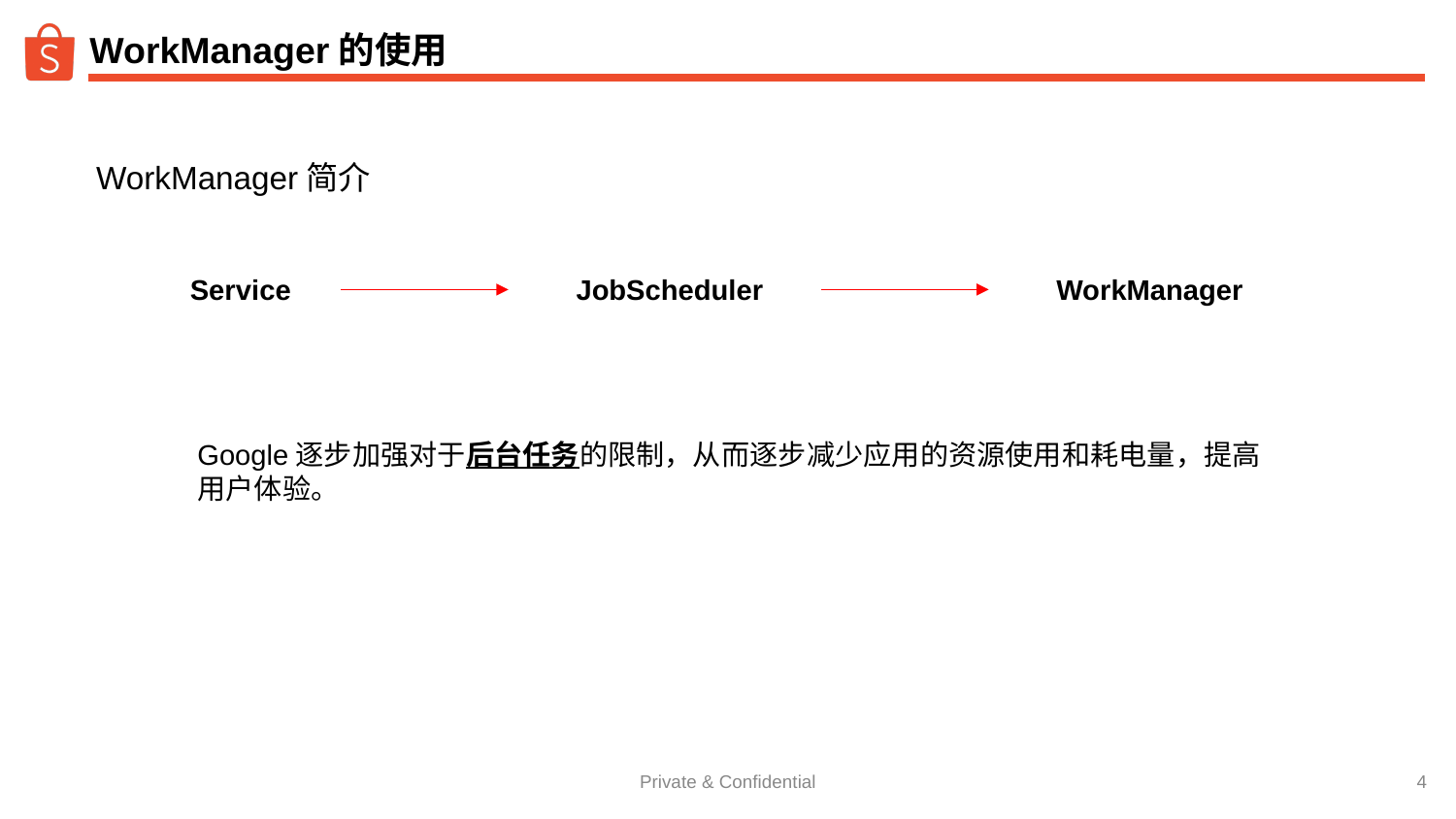

# WorkManager的使用
WorkManager简介
Service
JobScheduler
WorkManager
Google逐步加强对于后台任务的限制，从而逐步减少应用的资源使用和耗电量，提高用户体验。
简介
4